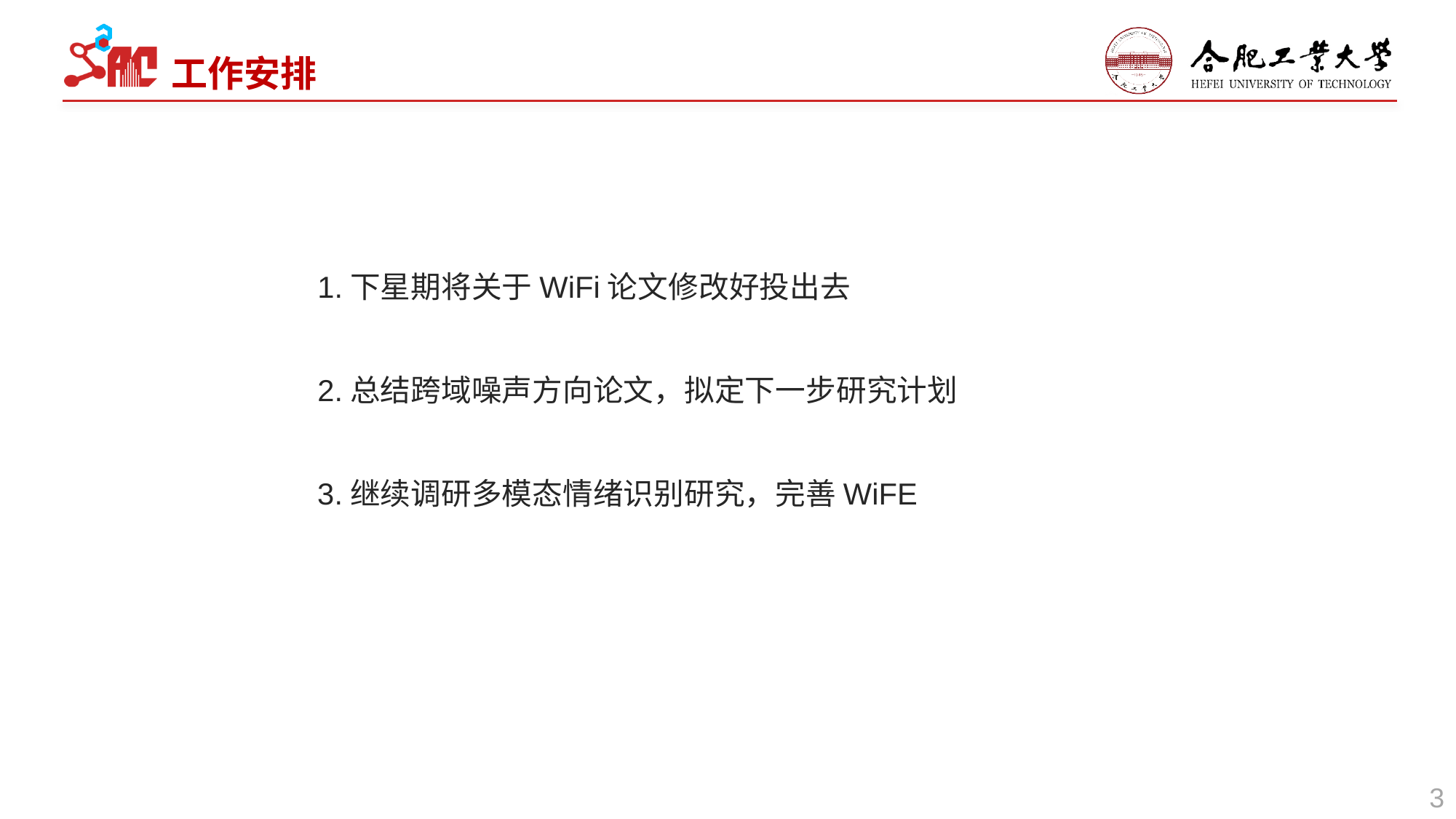

工作安排
1.下星期将关于WiFi论文修改好投出去
2.总结跨域噪声方向论文，拟定下一步研究计划
3.继续调研多模态情绪识别研究，完善WiFE
3